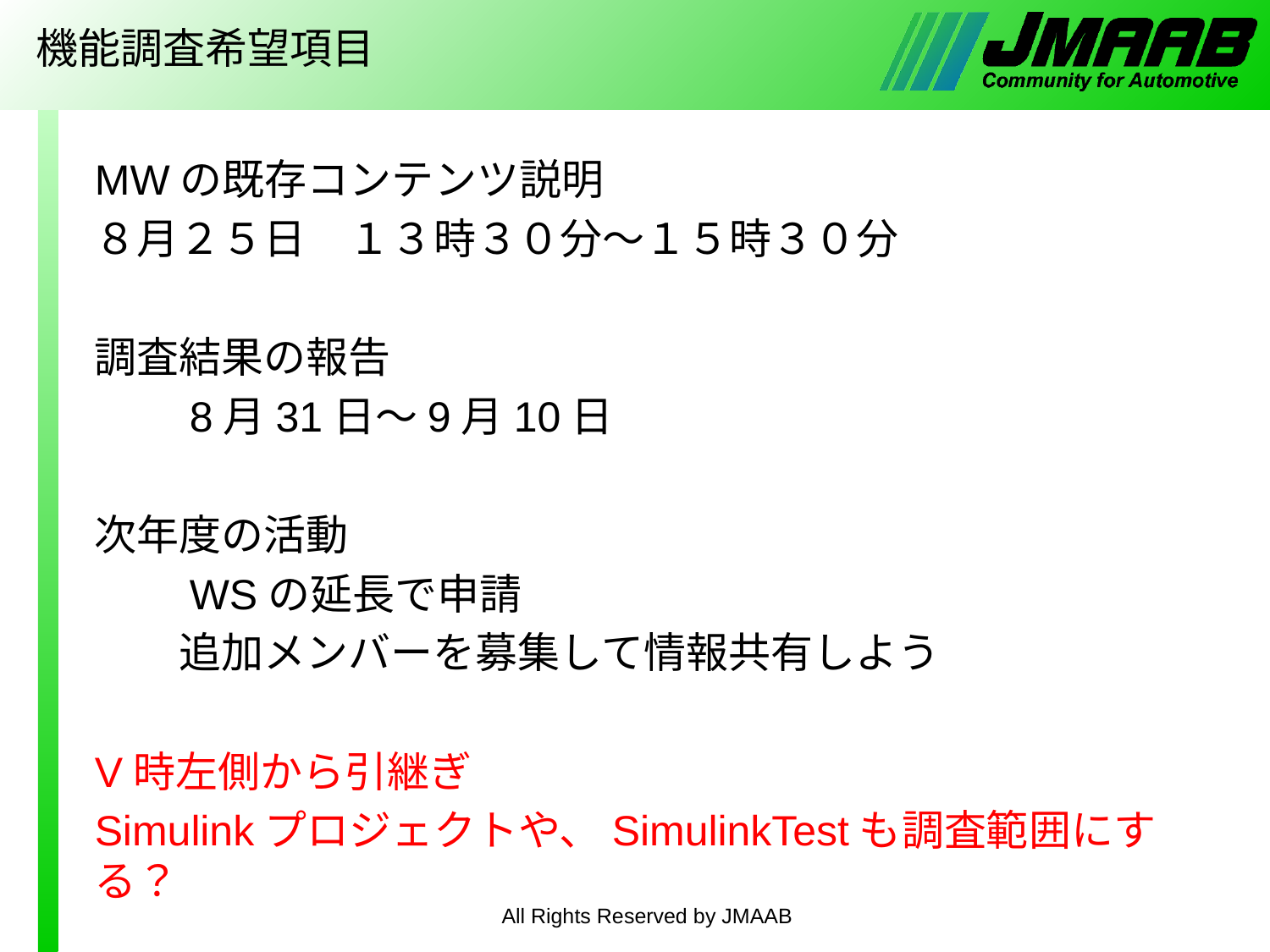

# 機能調査希望項目
MWの既存コンテンツ説明
８月２５日　１３時３０分～１５時３０分

調査結果の報告
　　8月31日～9月10日

次年度の活動
　　WSの延長で申請
　　追加メンバーを募集して情報共有しよう

V時左側から引継ぎ
Simulinkプロジェクトや、SimulinkTestも調査範囲にする？